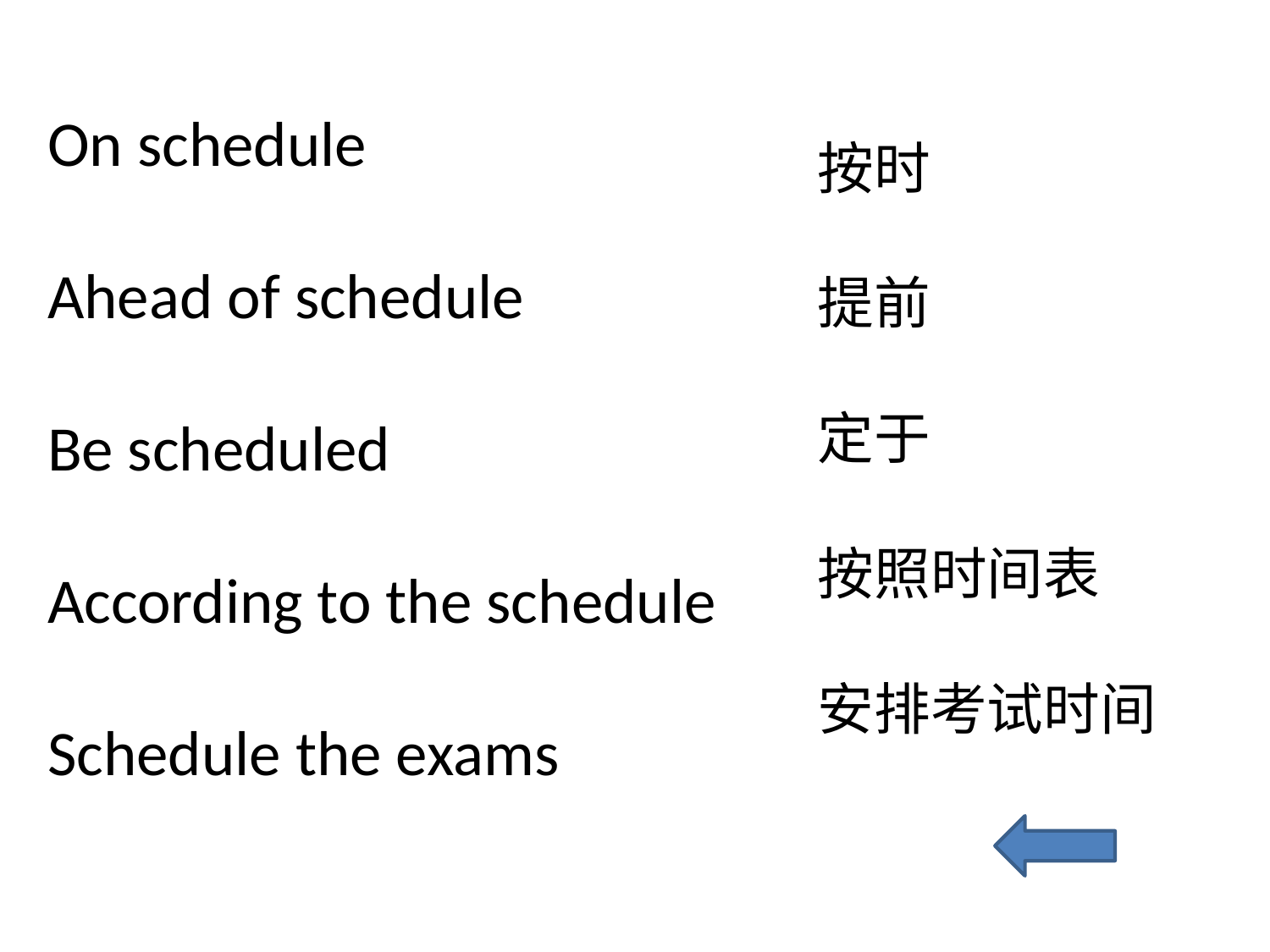

On schedule

Ahead of schedule

Be scheduled

According to the schedule

Schedule the exams
按时

提前

定于

按照时间表

安排考试时间